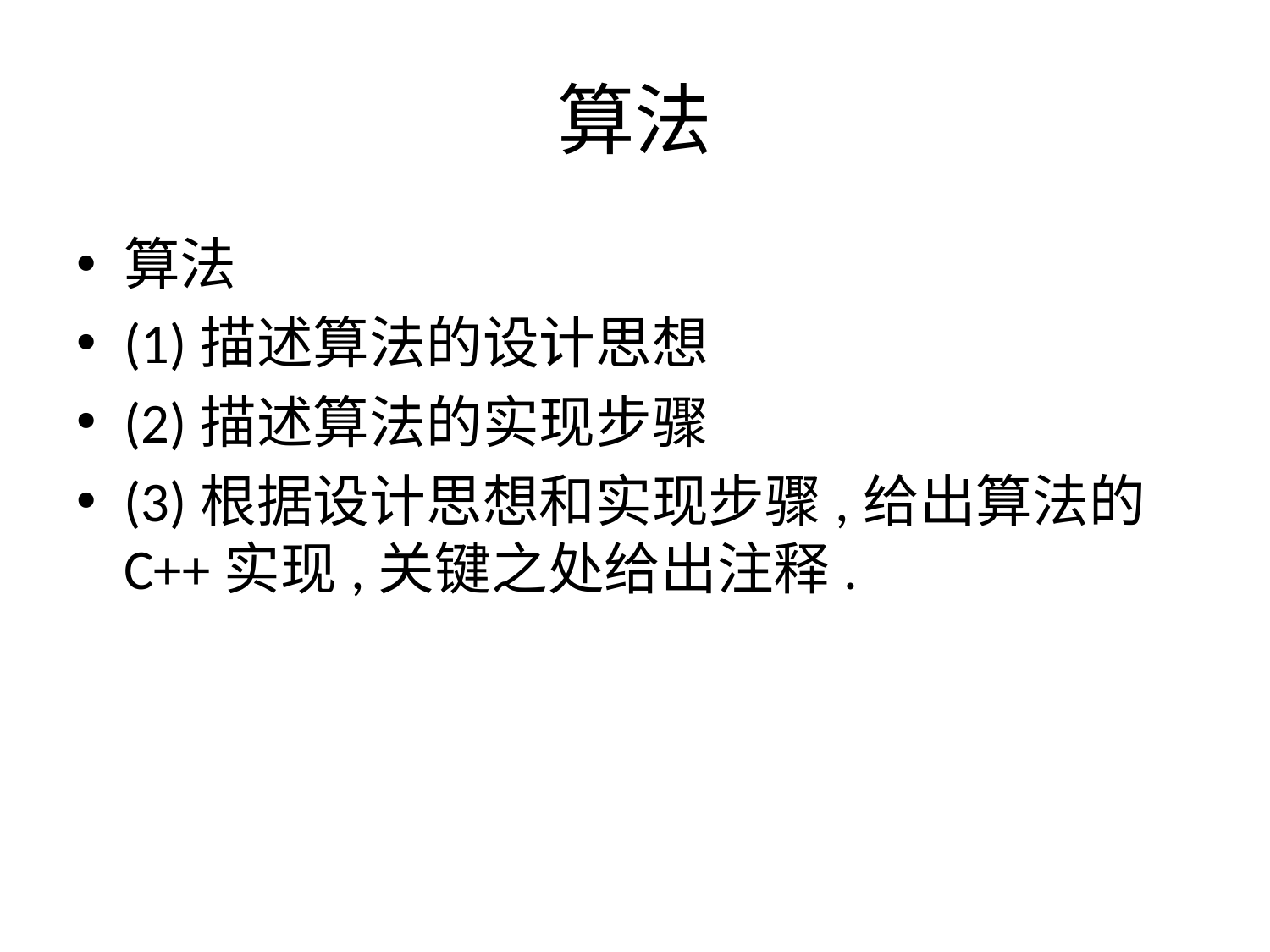

# 算法
算法
(1)描述算法的设计思想
(2)描述算法的实现步骤
(3)根据设计思想和实现步骤,给出算法的C++实现,关键之处给出注释.